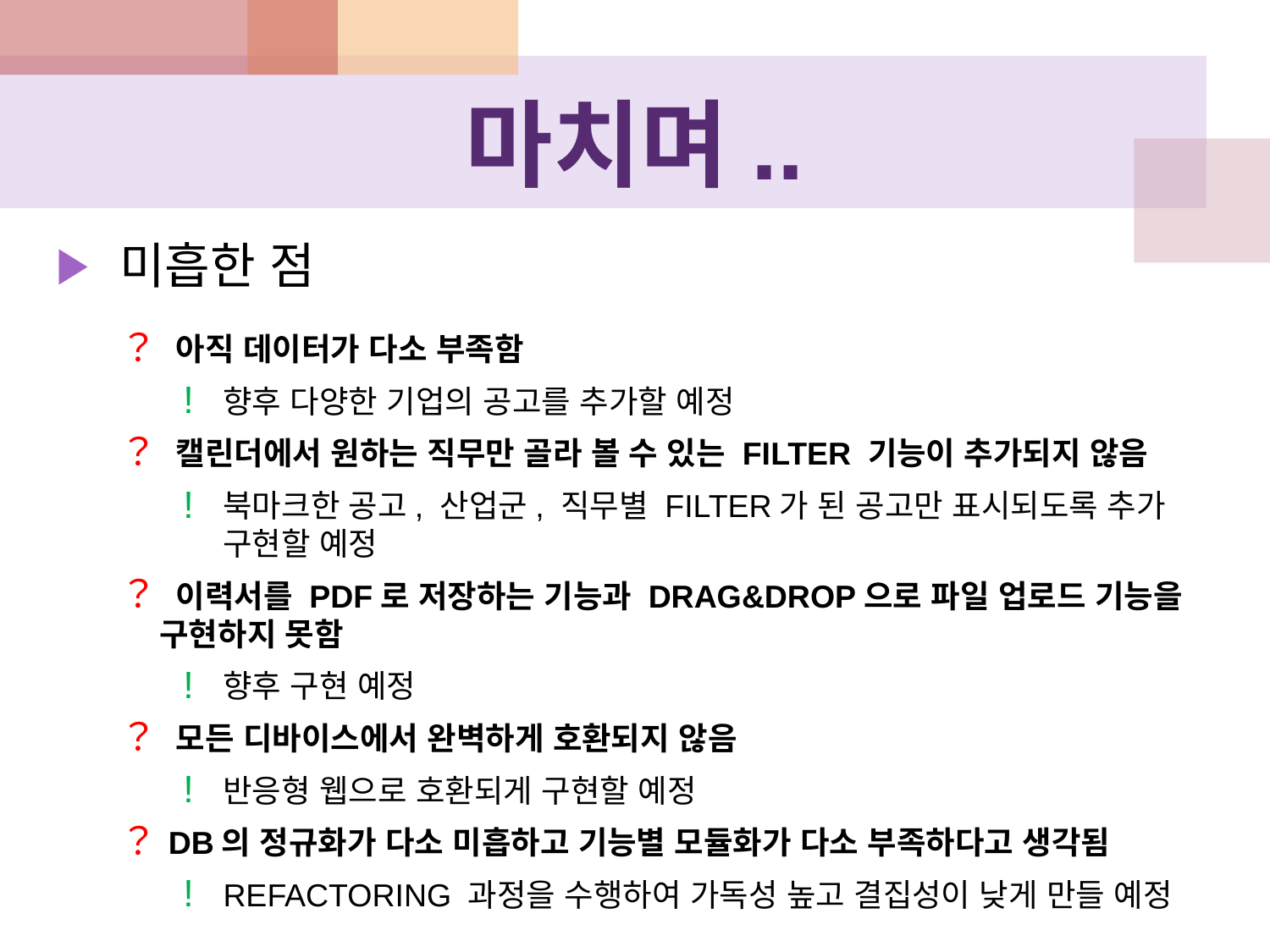

# 마치며..
미흡한 점

 아직 데이터가 다소 부족함
향후 다양한 기업의 공고를 추가할 예정
 캘린더에서 원하는 직무만 골라 볼 수 있는 FILTER 기능이 추가되지 않음
북마크한 공고, 산업군, 직무별 FILTER가 된 공고만 표시되도록 추가 구현할 예정
 이력서를 PDF로 저장하는 기능과 DRAG&DROP으로 파일 업로드 기능을 구현하지 못함
향후 구현 예정
 모든 디바이스에서 완벽하게 호환되지 않음
반응형 웹으로 호환되게 구현할 예정
 DB의 정규화가 다소 미흡하고 기능별 모듈화가 다소 부족하다고 생각됨
REFACTORING 과정을 수행하여 가독성 높고 결집성이 낮게 만들 예정